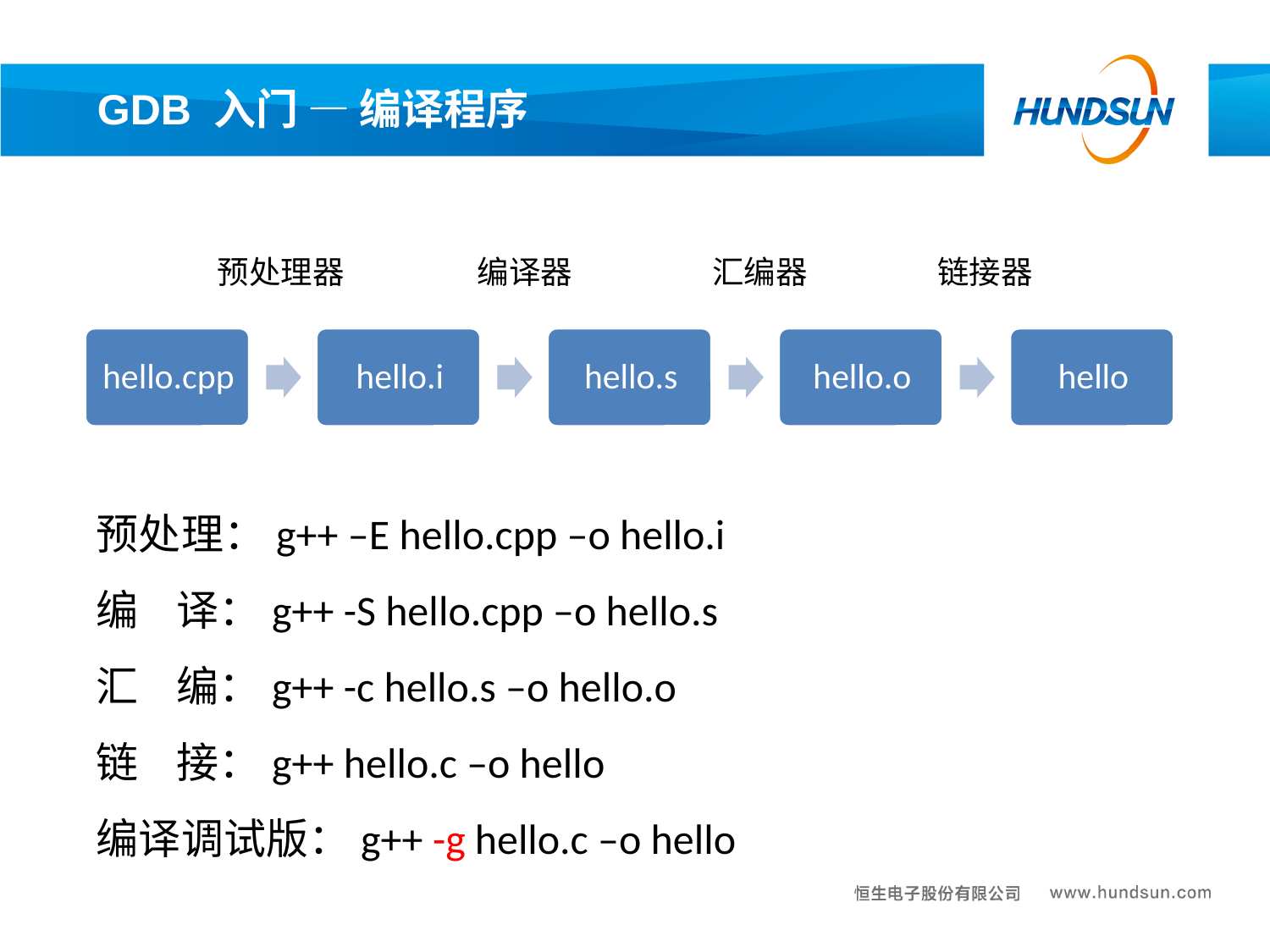

GDB 入门 — 编译程序
预处理器
编译器
汇编器
链接器
hello.cpp

hello.i

hello.s

hello.o

hello
预处理：g++ –E hello.cpp –o hello.i
编    译：g++ -S hello.cpp –o hello.s
汇    编：g++ -c hello.s –o hello.o
链    接：g++ hello.c –o hello
编译调试版：g++ -g hello.c –o hello